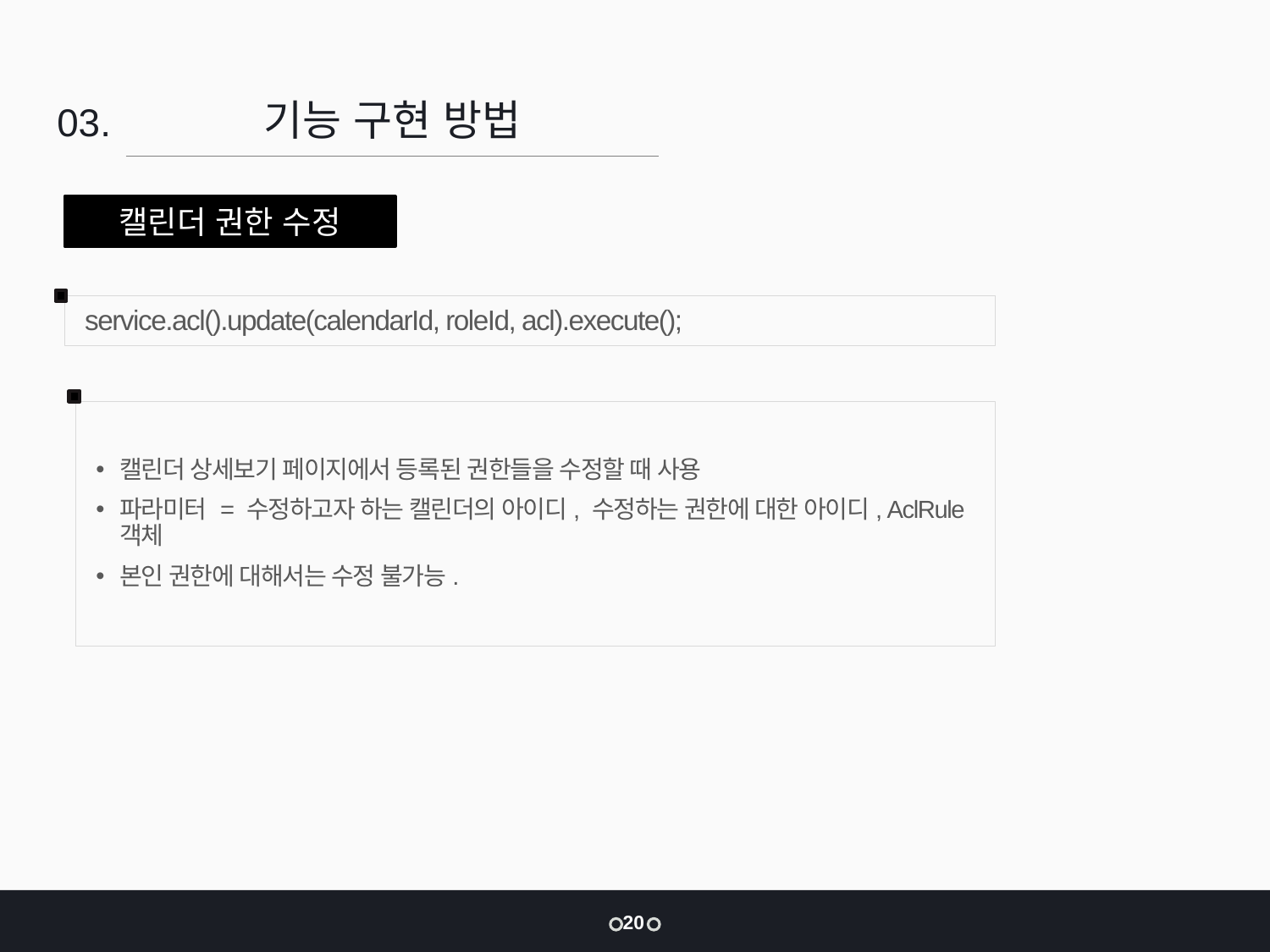

기능 구현 방법
03.
캘린더 권한 수정

service.acl().update(calendarId, roleId, acl).execute();

캘린더 상세보기 페이지에서 등록된 권한들을 수정할 때 사용
파라미터 = 수정하고자 하는 캘린더의 아이디, 수정하는 권한에 대한 아이디, AclRule 객체
본인 권한에 대해서는 수정 불가능.
20